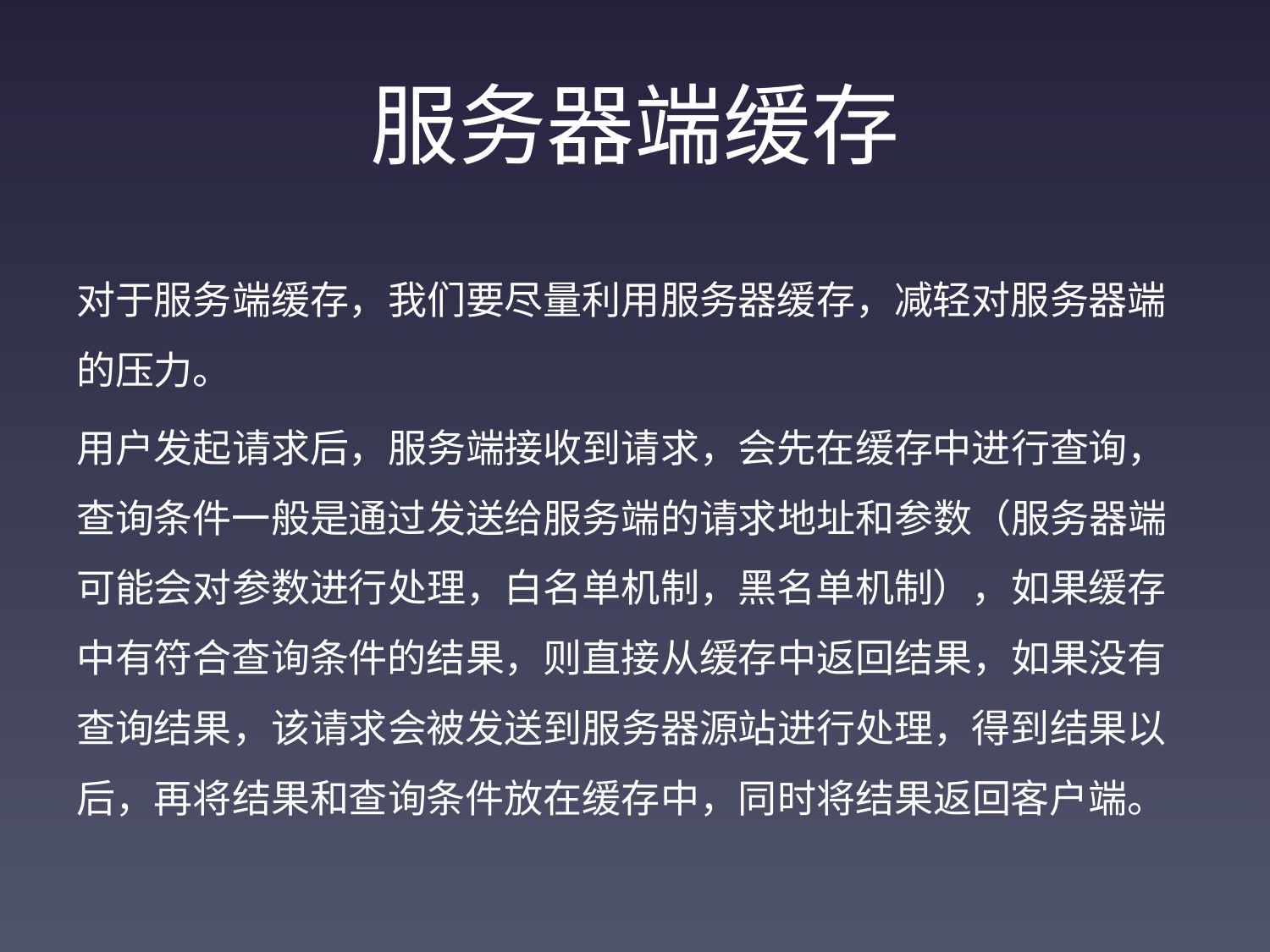

# 服务器端缓存
对于服务端缓存，我们要尽量利用服务器缓存，减轻对服务器端的压力。
用户发起请求后，服务端接收到请求，会先在缓存中进行查询，查询条件一般是通过发送给服务端的请求地址和参数（服务器端可能会对参数进行处理，白名单机制，黑名单机制），如果缓存中有符合查询条件的结果，则直接从缓存中返回结果，如果没有查询结果，该请求会被发送到服务器源站进行处理，得到结果以后，再将结果和查询条件放在缓存中，同时将结果返回客户端。